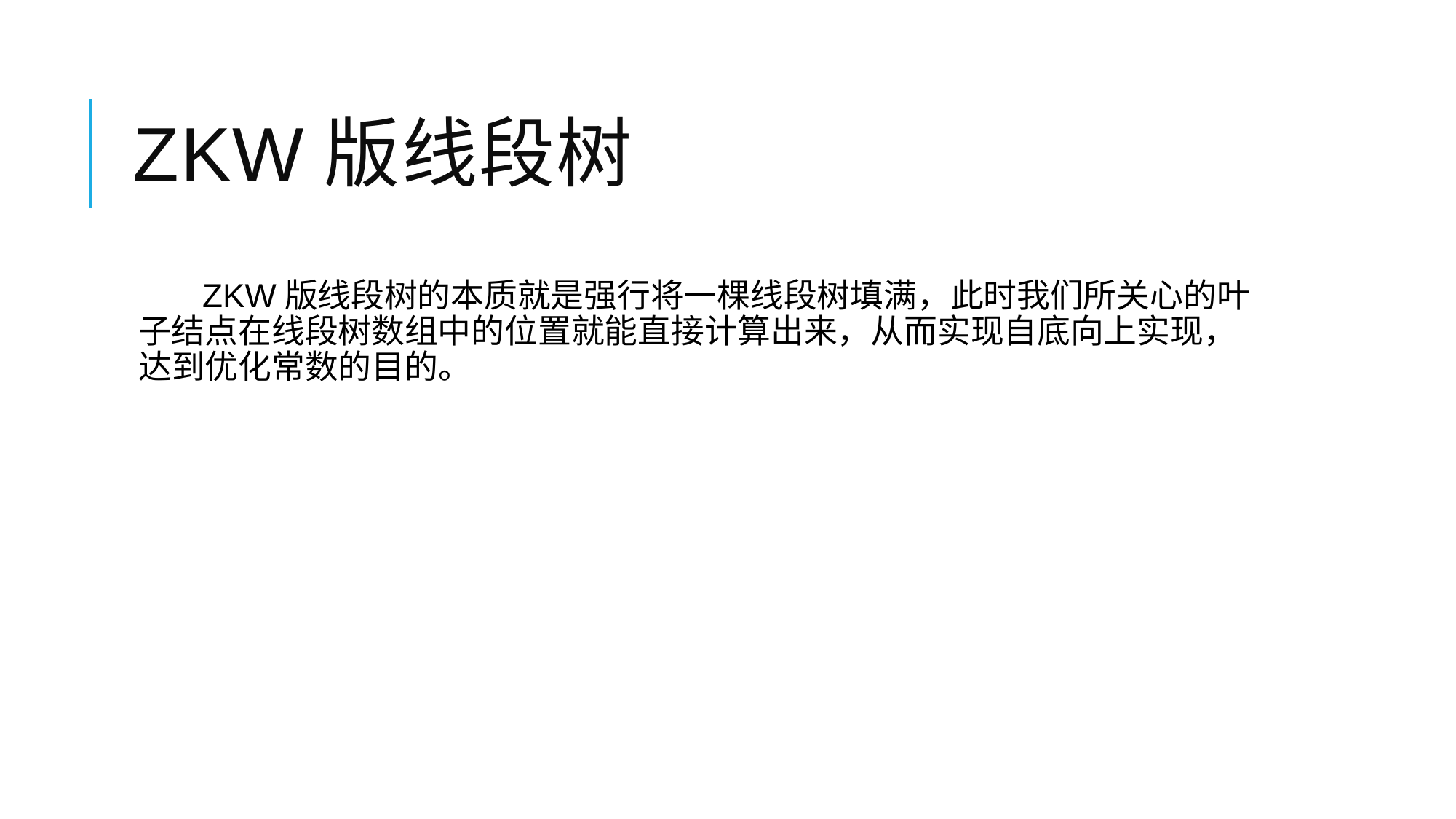

# Zkw版线段树
ZKW版线段树的本质就是强行将一棵线段树填满，此时我们所关心的叶子结点在线段树数组中的位置就能直接计算出来，从而实现自底向上实现， 达到优化常数的目的。